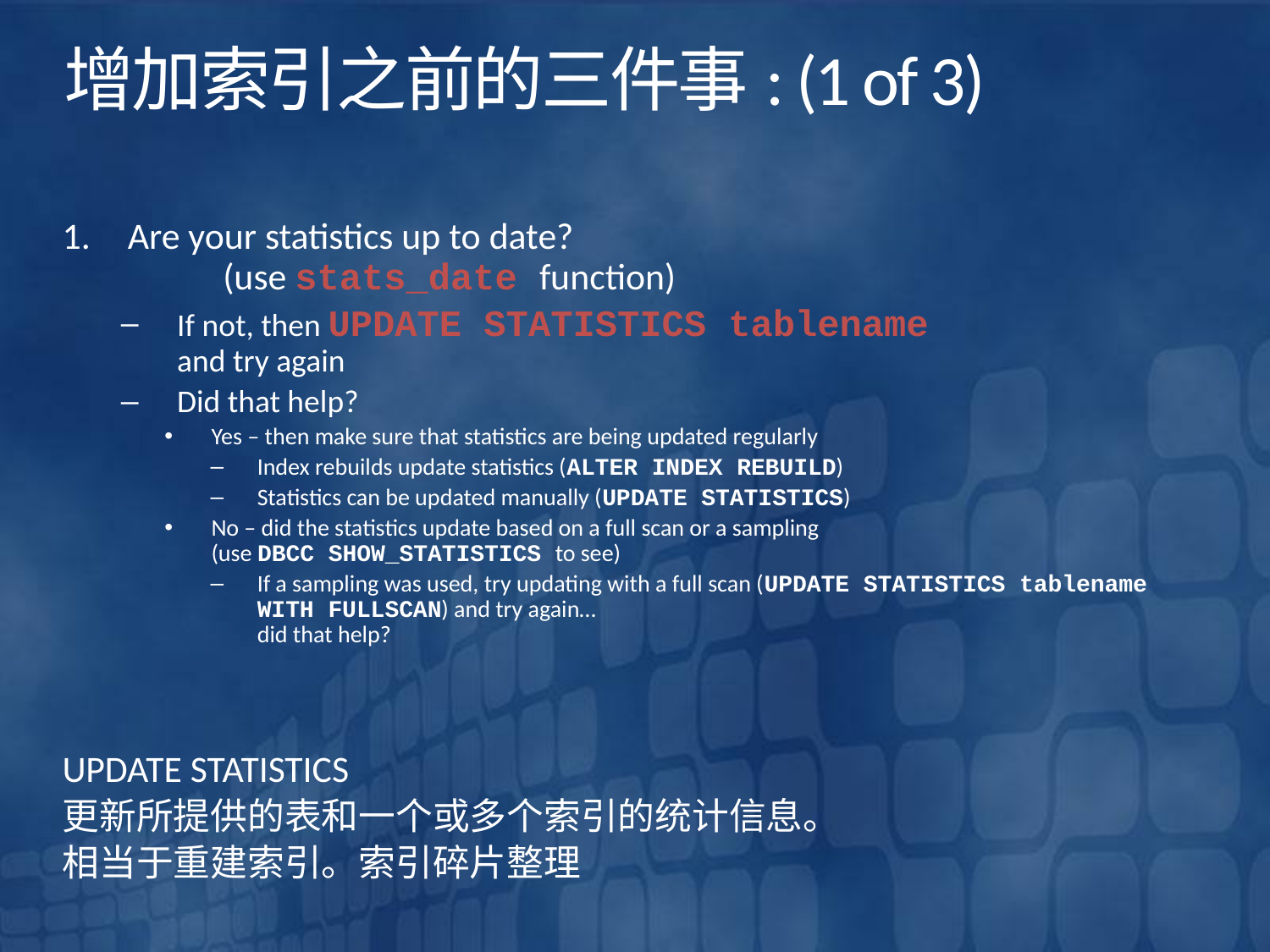

# 增加索引之前的三件事: (1 of 3)
Are your statistics up to date?
	(use stats_date function)
If not, then UPDATE STATISTICS tablename
and try again
Did that help?
Yes – then make sure that statistics are being updated regularly
Index rebuilds update statistics (ALTER INDEX REBUILD)
Statistics can be updated manually (UPDATE STATISTICS)
No – did the statistics update based on a full scan or a sampling
(use DBCC SHOW_STATISTICS to see)
If a sampling was used, try updating with a full scan (UPDATE STATISTICS tablename WITH FULLSCAN) and try again…
did that help?

UPDATE STATISTICS
更新所提供的表和一个或多个索引的统计信息。
相当于重建索引。索引碎片整理